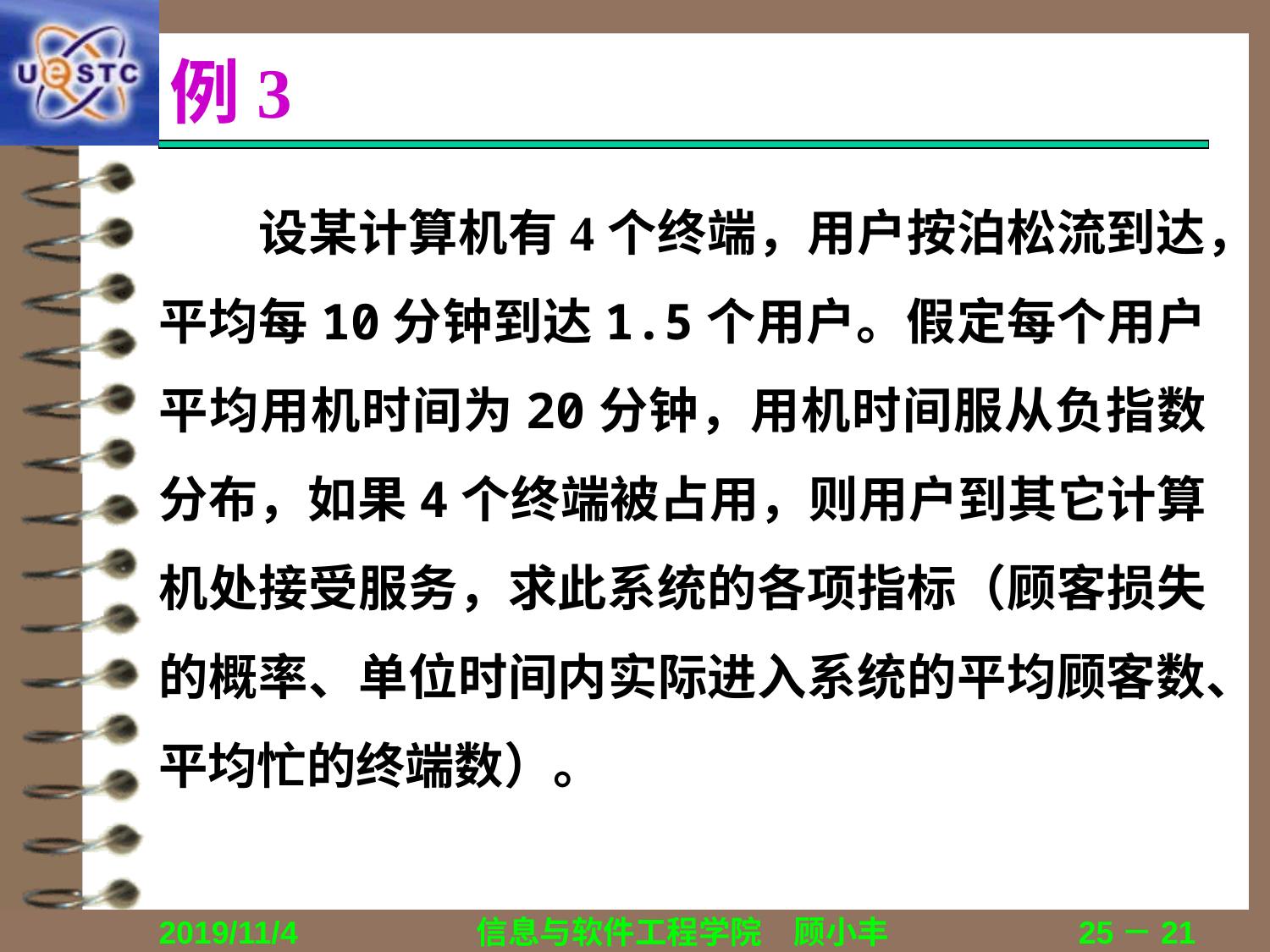

# 例3
设某计算机有4个终端，用户按泊松流到达，平均每10分钟到达1.5个用户。假定每个用户平均用机时间为20分钟，用机时间服从负指数分布，如果4个终端被占用，则用户到其它计算机处接受服务，求此系统的各项指标（顾客损失的概率、单位时间内实际进入系统的平均顾客数、平均忙的终端数）。
2019/11/4
信息与软件工程学院　顾小丰
25－21